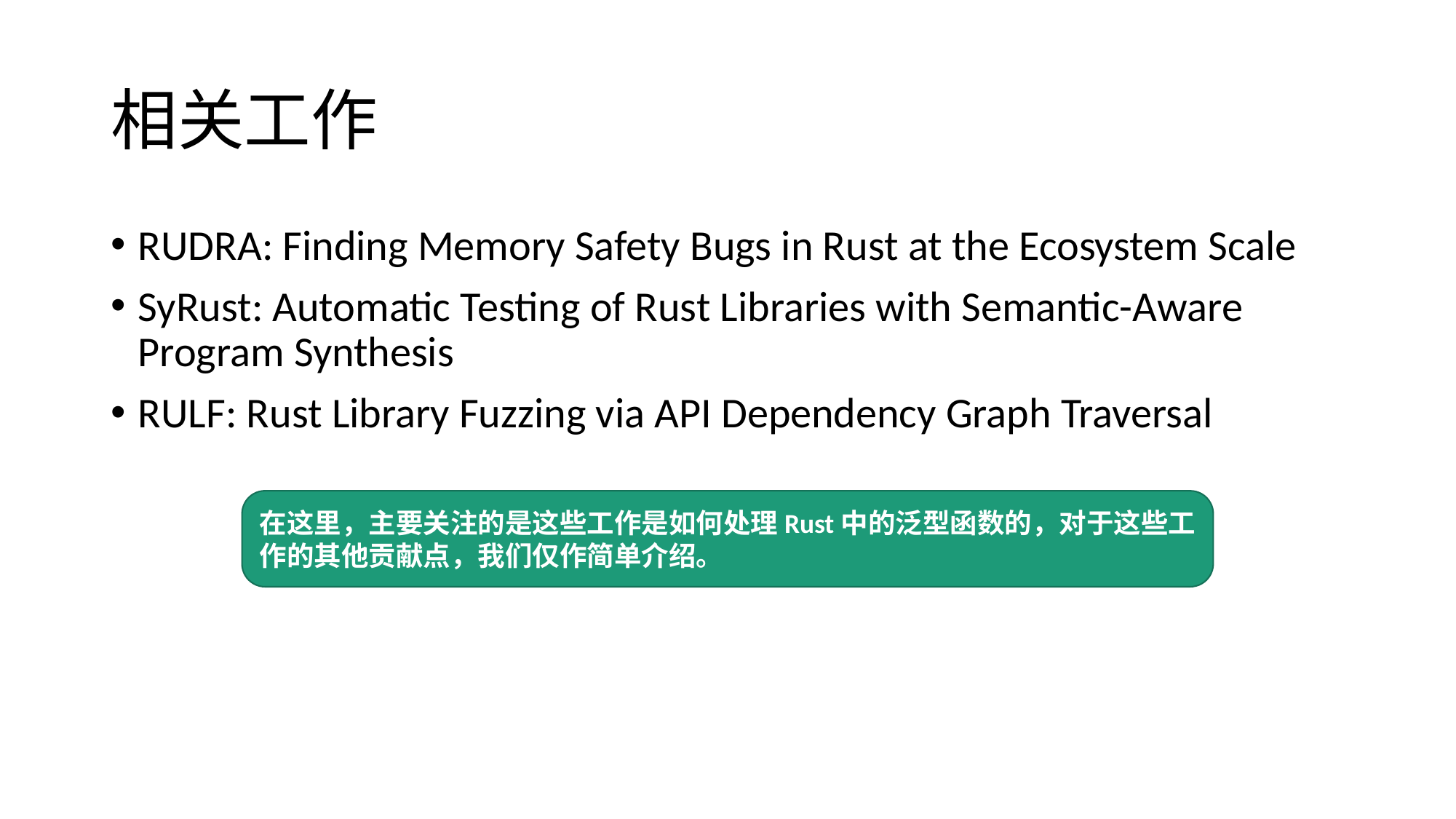

# 相关工作
RUDRA: Finding Memory Safety Bugs in Rust at the Ecosystem Scale
SyRust: Automatic Testing of Rust Libraries with Semantic-Aware Program Synthesis
RULF: Rust Library Fuzzing via API Dependency Graph Traversal
在这里，主要关注的是这些工作是如何处理Rust中的泛型函数的，对于这些工作的其他贡献点，我们仅作简单介绍。